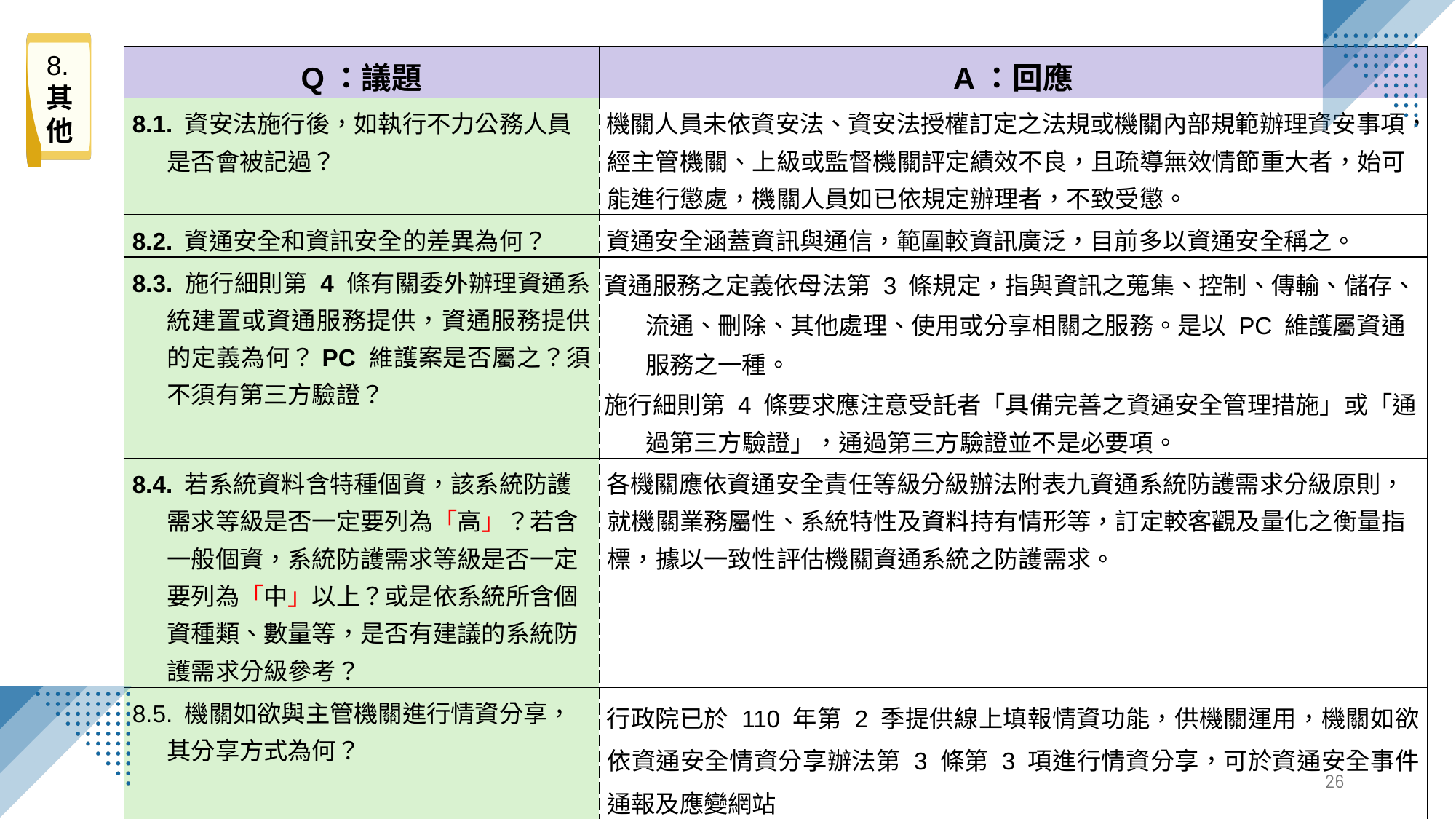

8.其他

| Q：議題 | A：回應 |
| --- | --- |
| 8.1. 資安法施行後，如執行不力公務人員是否會被記過？ | 機關人員未依資安法、資安法授權訂定之法規或機關內部規範辦理資安事項，經主管機關、上級或監督機關評定績效不良，且疏導無效情節重大者，始可能進行懲處，機關人員如已依規定辦理者，不致受懲。 |
| 8.2. 資通安全和資訊安全的差異為何？ | 資通安全涵蓋資訊與通信，範圍較資訊廣泛，目前多以資通安全稱之。 |
| 8.3. 施行細則第 4 條有關委外辦理資通系統建置或資通服務提供，資通服務提供的定義為何？PC 維護案是否屬之？須不須有第三方驗證？ | 資通服務之定義依母法第 3 條規定，指與資訊之蒐集、控制、傳輸、儲存、流通、刪除、其他處理、使用或分享相關之服務。是以 PC 維護屬資通服務之一種。 施行細則第 4 條要求應注意受託者「具備完善之資通安全管理措施」或「通過第三方驗證」，通過第三方驗證並不是必要項。 |
| 8.4. 若系統資料含特種個資，該系統防護需求等級是否一定要列為「高」？若含一般個資，系統防護需求等級是否一定要列為「中」以上？或是依系統所含個資種類、數量等，是否有建議的系統防護需求分級參考？ | 各機關應依資通安全責任等級分級辦法附表九資通系統防護需求分級原則，就機關業務屬性、系統特性及資料持有情形等，訂定較客觀及量化之衡量指標，據以一致性評估機關資通系統之防護需求。 |
| 8.5. 機關如欲與主管機關進行情資分享，其分享方式為何？ | 行政院已於 110 年第 2 季提供線上填報情資功能，供機關運用，機關如欲依資通安全情資分享辦法第 3 條第 3 項進行情資分享，可於資通安全事件通報及應變網站 （https://www.ncert.nat.gov.tw）以一般機關身分登入後，選擇上方「情資分享功能」填報分享。 |

26